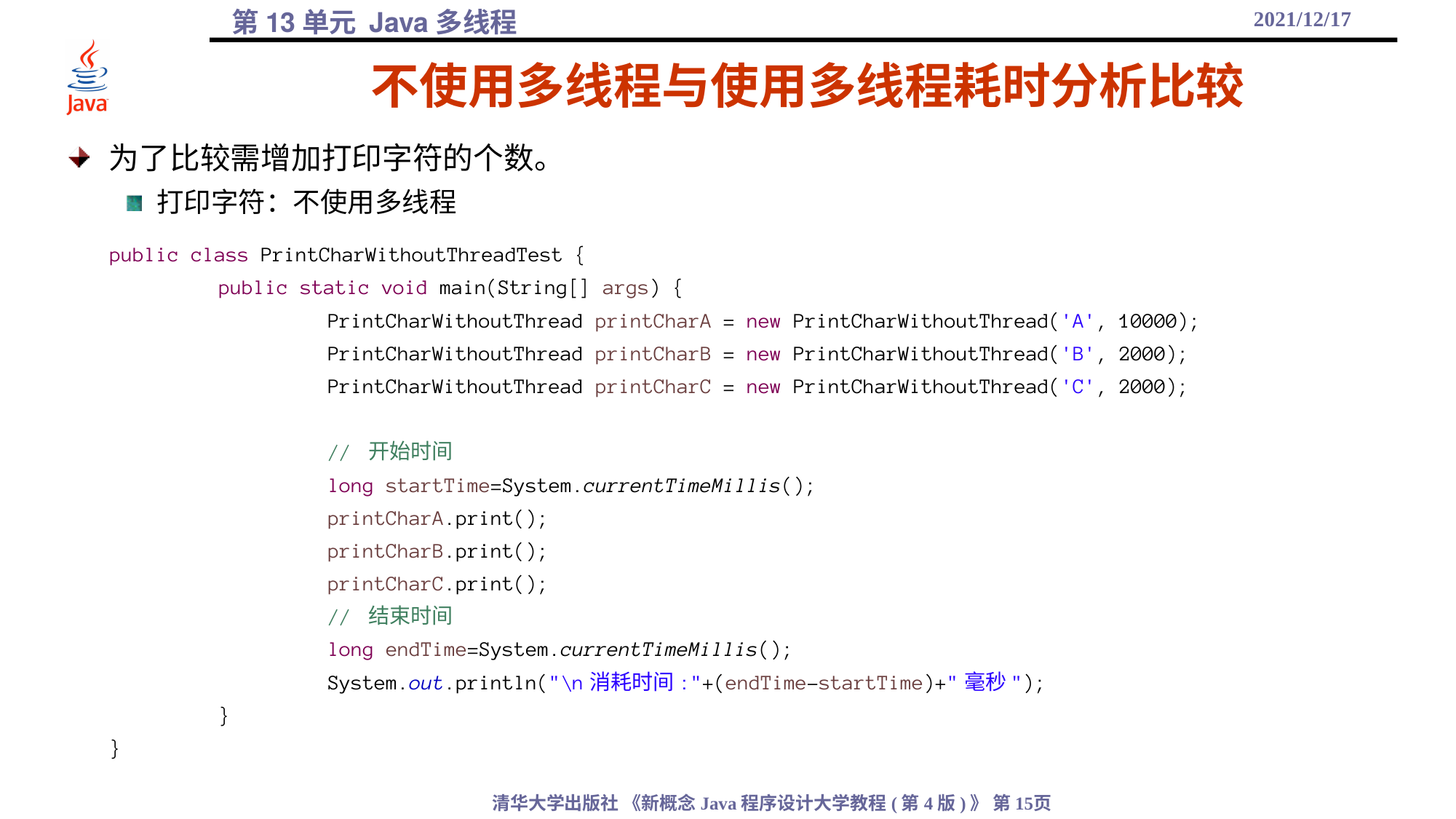

2021/12/17
# 不使用多线程与使用多线程耗时分析比较
为了比较需增加打印字符的个数。
打印字符：不使用多线程
public class PrintCharWithoutThreadTest {
	public static void main(String[] args) {
		PrintCharWithoutThread printCharA = new PrintCharWithoutThread('A', 10000);
		PrintCharWithoutThread printCharB = new PrintCharWithoutThread('B', 2000);
		PrintCharWithoutThread printCharC = new PrintCharWithoutThread('C', 2000);

		// 开始时间
		long startTime=System.currentTimeMillis();
		printCharA.print();
		printCharB.print();
		printCharC.print();
		// 结束时间
		long endTime=System.currentTimeMillis();
		System.out.println("\n消耗时间:"+(endTime-startTime)+"毫秒");
	}
}